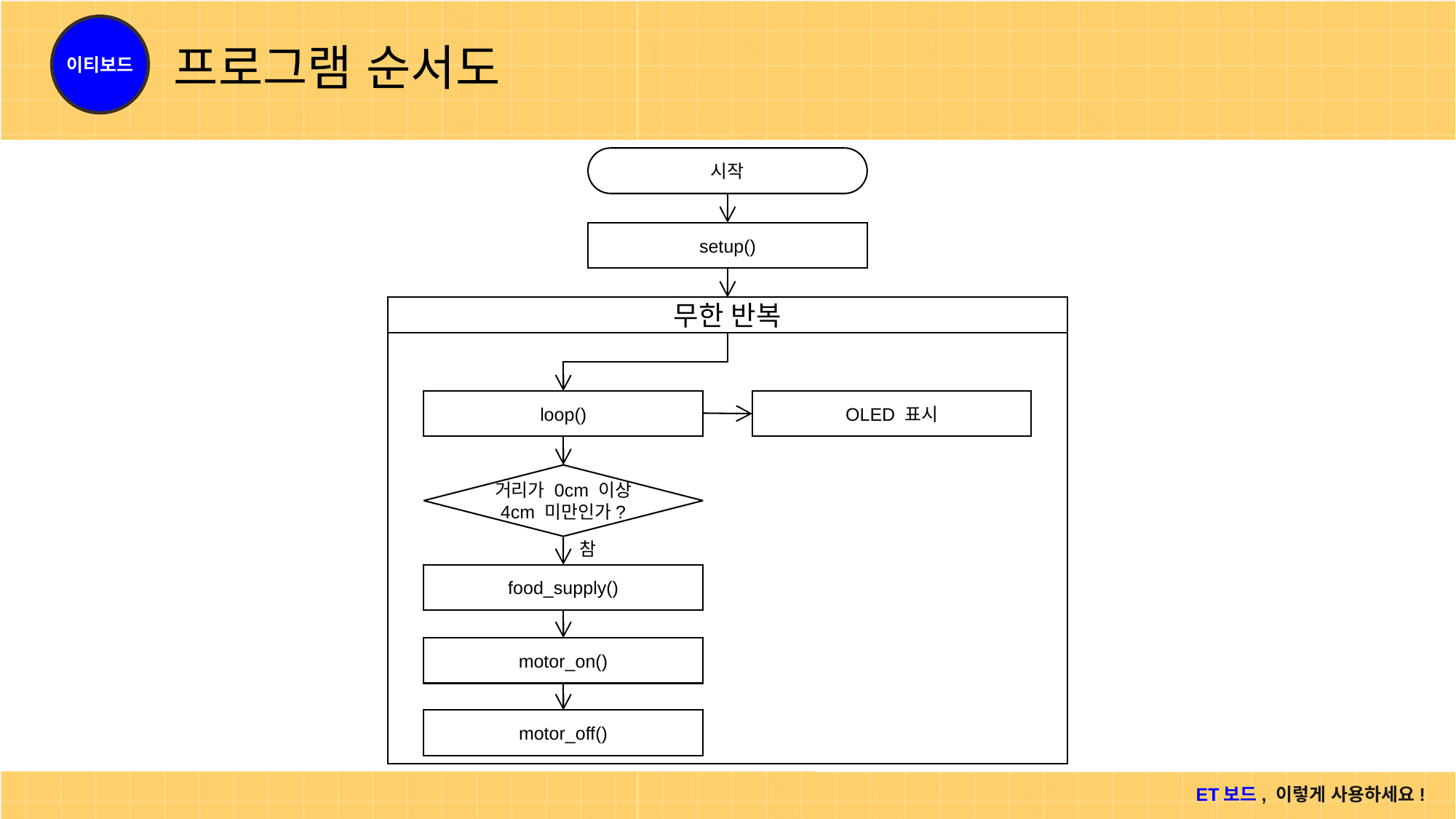

# 프로그램 순서도
시작
setup()

무한 반복
loop()
OLED 표시

거리가 0cm 이상
4cm 미만인가?
참
food_supply()
motor_on()
motor_off()